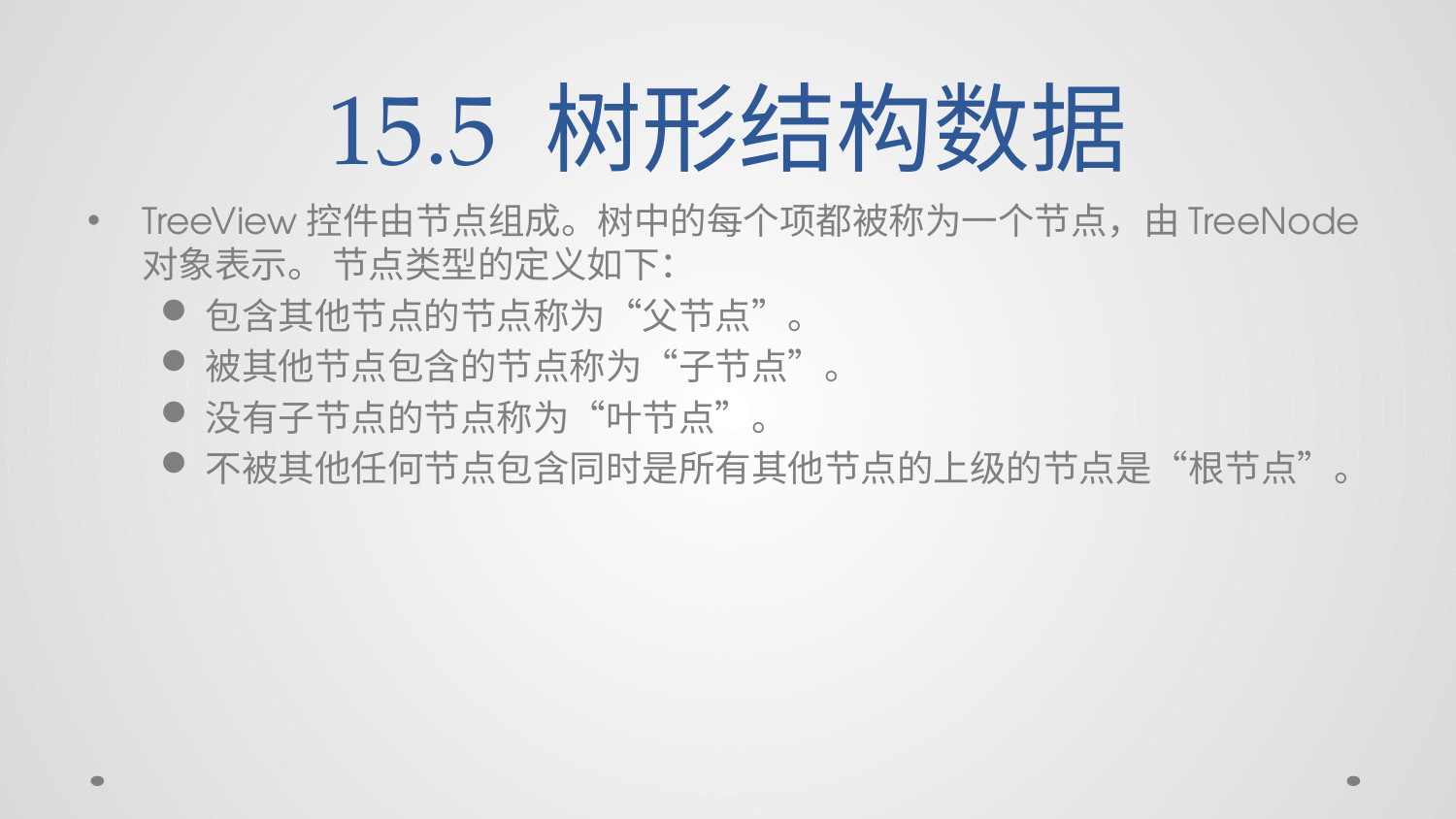

# 15.5 树形结构数据
TreeView控件由节点组成。树中的每个项都被称为一个节点，由TreeNode对象表示。 节点类型的定义如下：
包含其他节点的节点称为“父节点”。
被其他节点包含的节点称为“子节点”。
没有子节点的节点称为“叶节点”。
不被其他任何节点包含同时是所有其他节点的上级的节点是“根节点”。